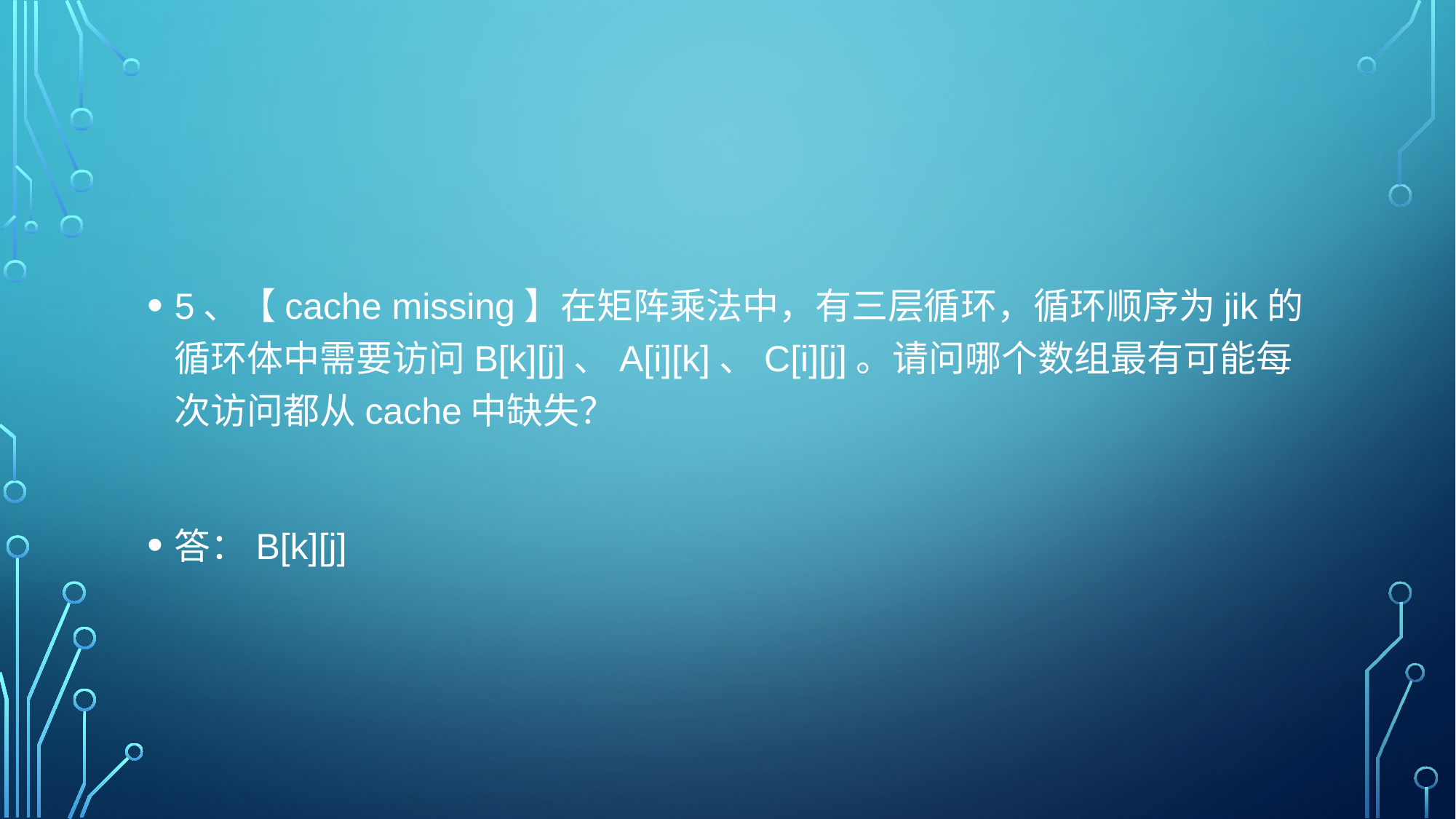

#
5、【cache missing】在矩阵乘法中，有三层循环，循环顺序为jik的循环体中需要访问B[k][j]、A[i][k]、C[i][j]。请问哪个数组最有可能每次访问都从cache中缺失？

答：B[k][j]